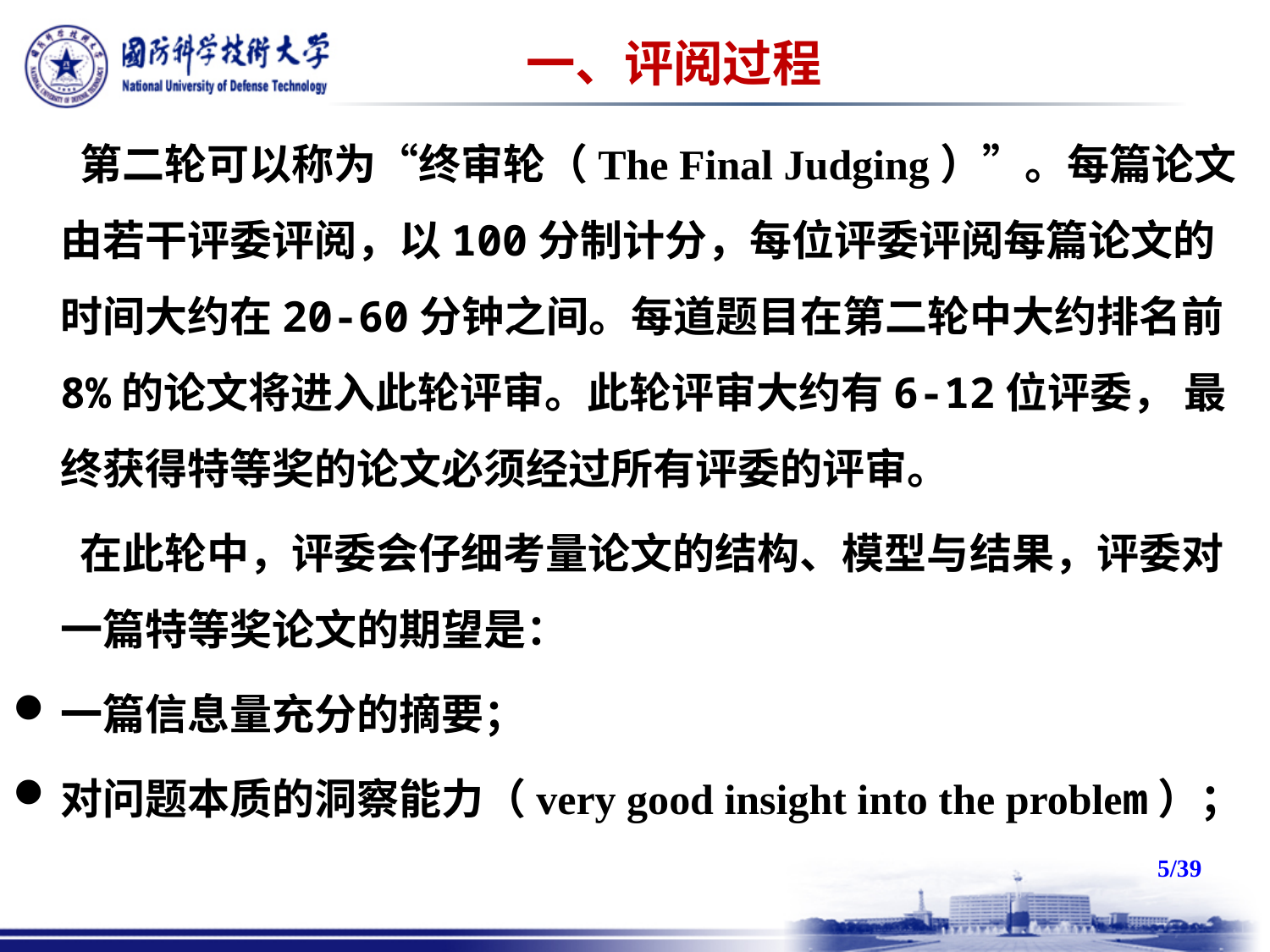

一、评阅过程
      第二轮可以称为“终审轮（The Final Judging）”。每篇论文由若干评委评阅，以100分制计分，每位评委评阅每篇论文的时间大约在20-60分钟之间。每道题目在第二轮中大约排名前8%的论文将进入此轮评审。此轮评审大约有6-12位评委， 最终获得特等奖的论文必须经过所有评委的评审。
      在此轮中，评委会仔细考量论文的结构、模型与结果，评委对一篇特等奖论文的期望是：
一篇信息量充分的摘要；
对问题本质的洞察能力（very good insight into the problem）；